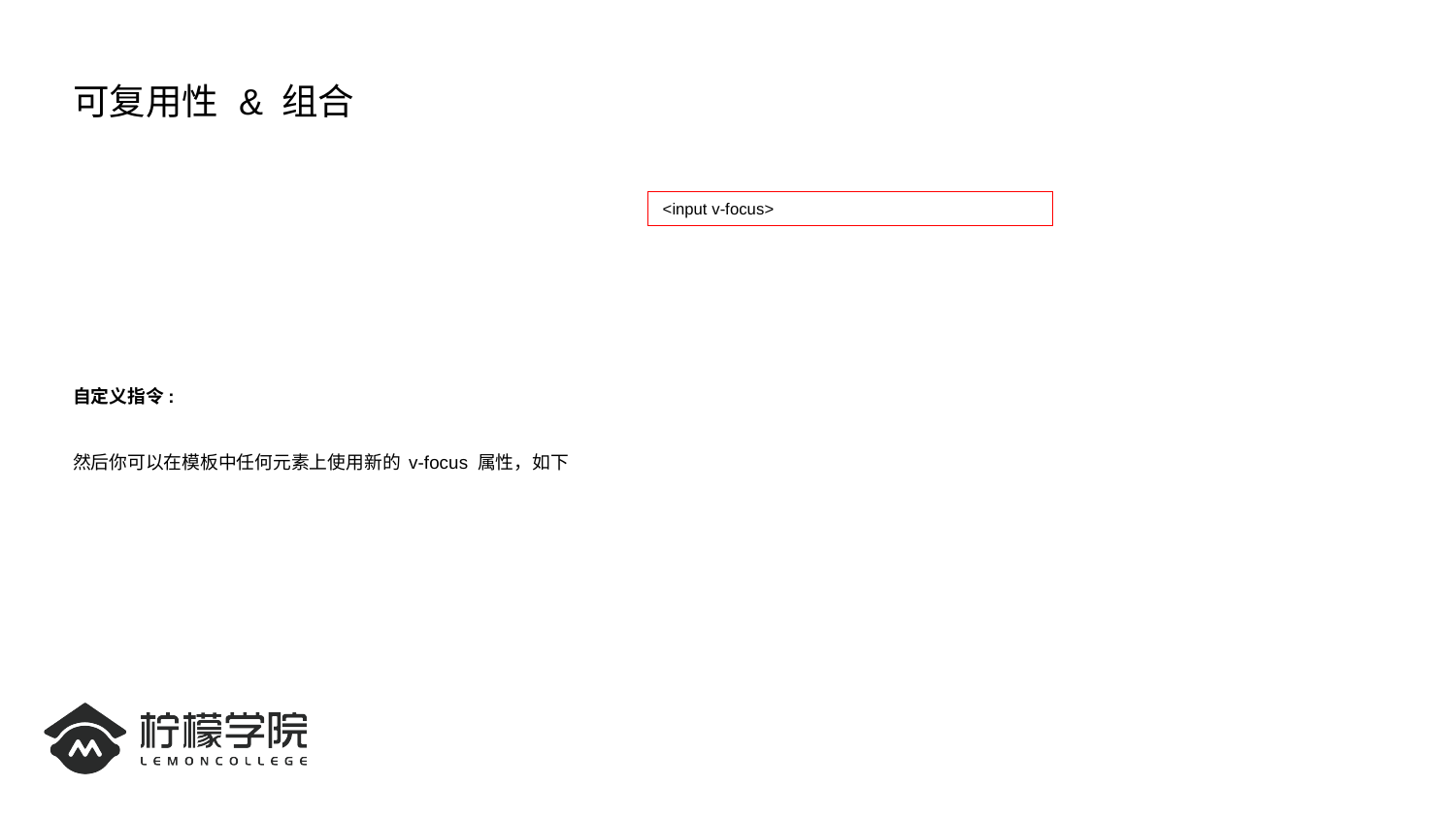

# 可复用性 & 组合
自定义指令:

然后你可以在模板中任何元素上使用新的 v-focus 属性，如下
<input v-focus>